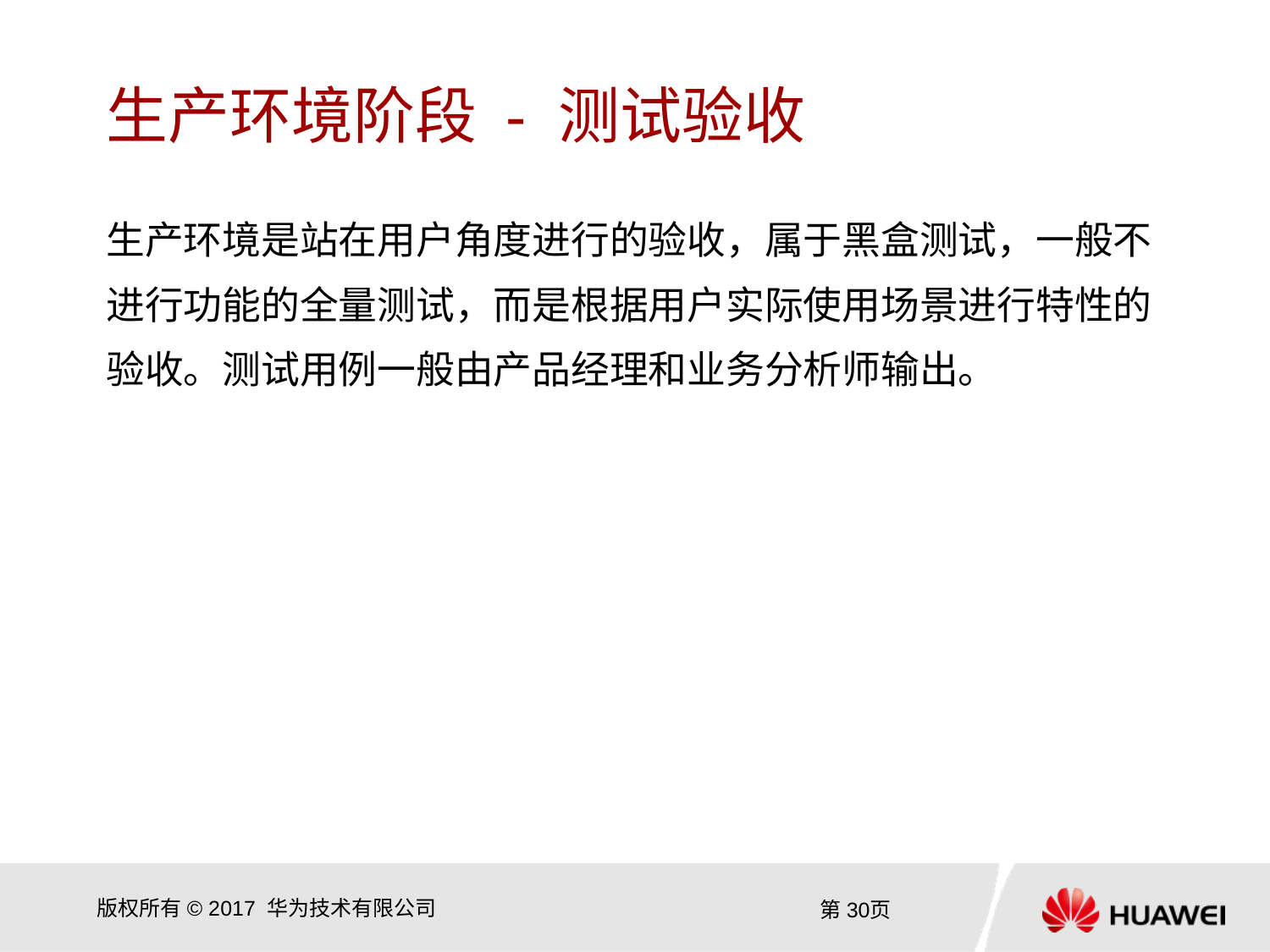

# 生产环境阶段 - 测试验收
生产环境是站在用户角度进行的验收，属于黑盒测试，一般不进行功能的全量测试，而是根据用户实际使用场景进行特性的验收。测试用例一般由产品经理和业务分析师输出。